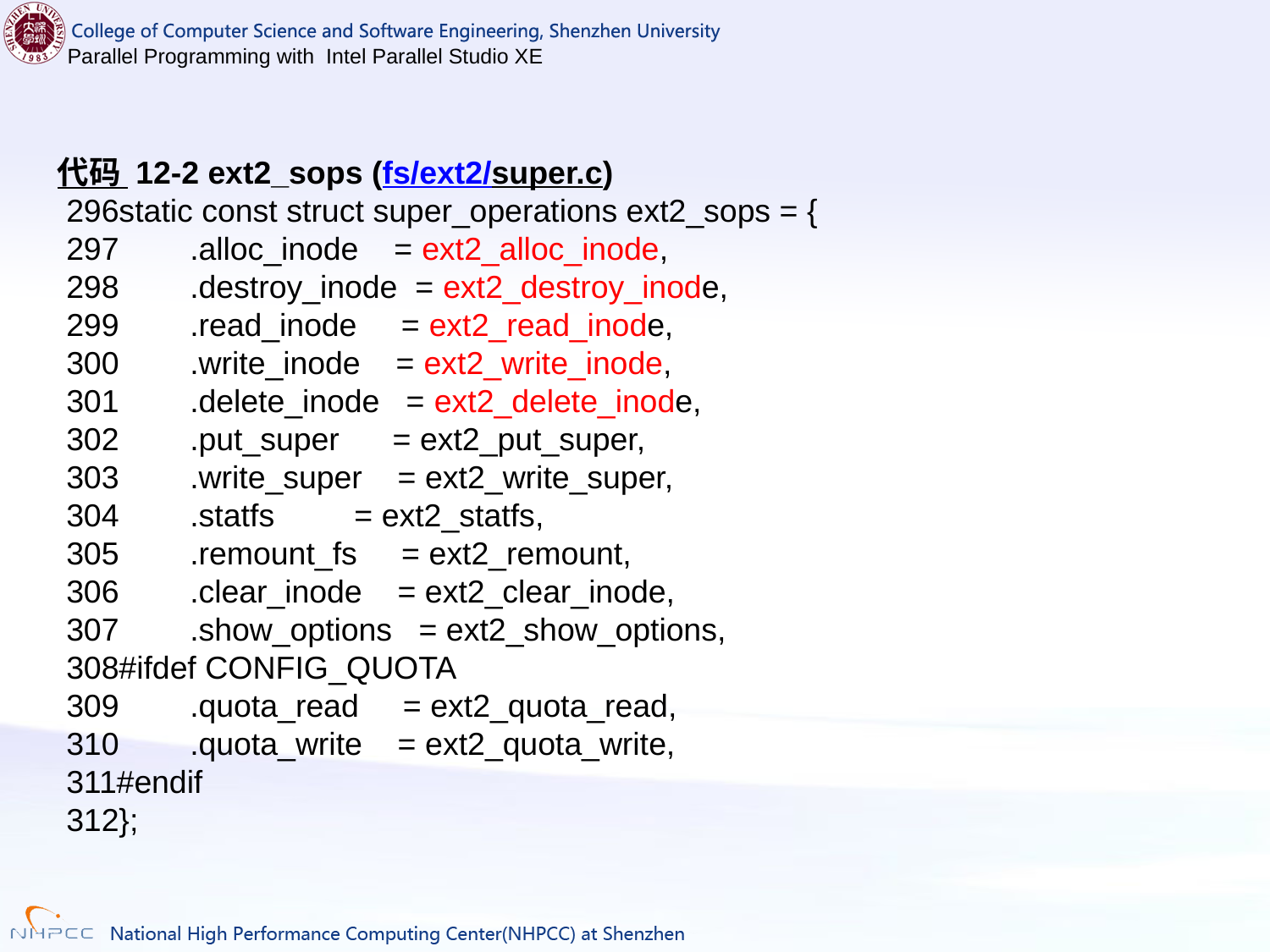

代码 12‑2 ext2_sops (fs/ext2/super.c)
 296static const struct super_operations ext2_sops = {
 297        .alloc_inode    = ext2_alloc_inode,
 298        .destroy_inode  = ext2_destroy_inode,
 299        .read_inode     = ext2_read_inode,
 300        .write_inode    = ext2_write_inode,
 301        .delete_inode   = ext2_delete_inode,
 302        .put_super      = ext2_put_super,
 303        .write_super    = ext2_write_super,
 304        .statfs         = ext2_statfs,
 305        .remount_fs     = ext2_remount,
 306        .clear_inode    = ext2_clear_inode,
 307        .show_options   = ext2_show_options,
 308#ifdef CONFIG_QUOTA
 309        .quota_read     = ext2_quota_read,
 310        .quota_write    = ext2_quota_write,
 311#endif
 312};